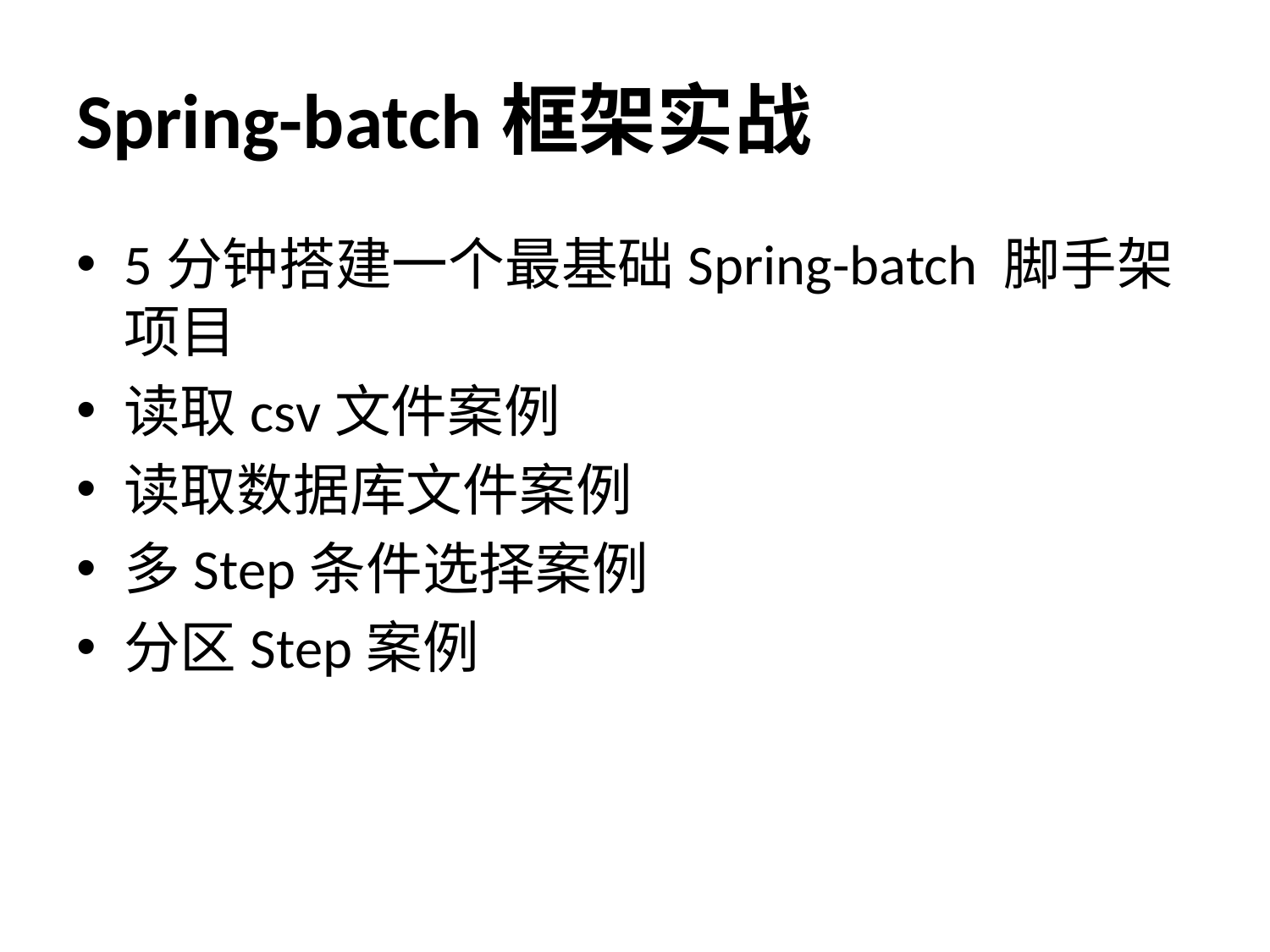

# Spring-batch框架实战
5分钟搭建一个最基础Spring-batch 脚手架项目
读取csv文件案例
读取数据库文件案例
多Step条件选择案例
分区Step案例